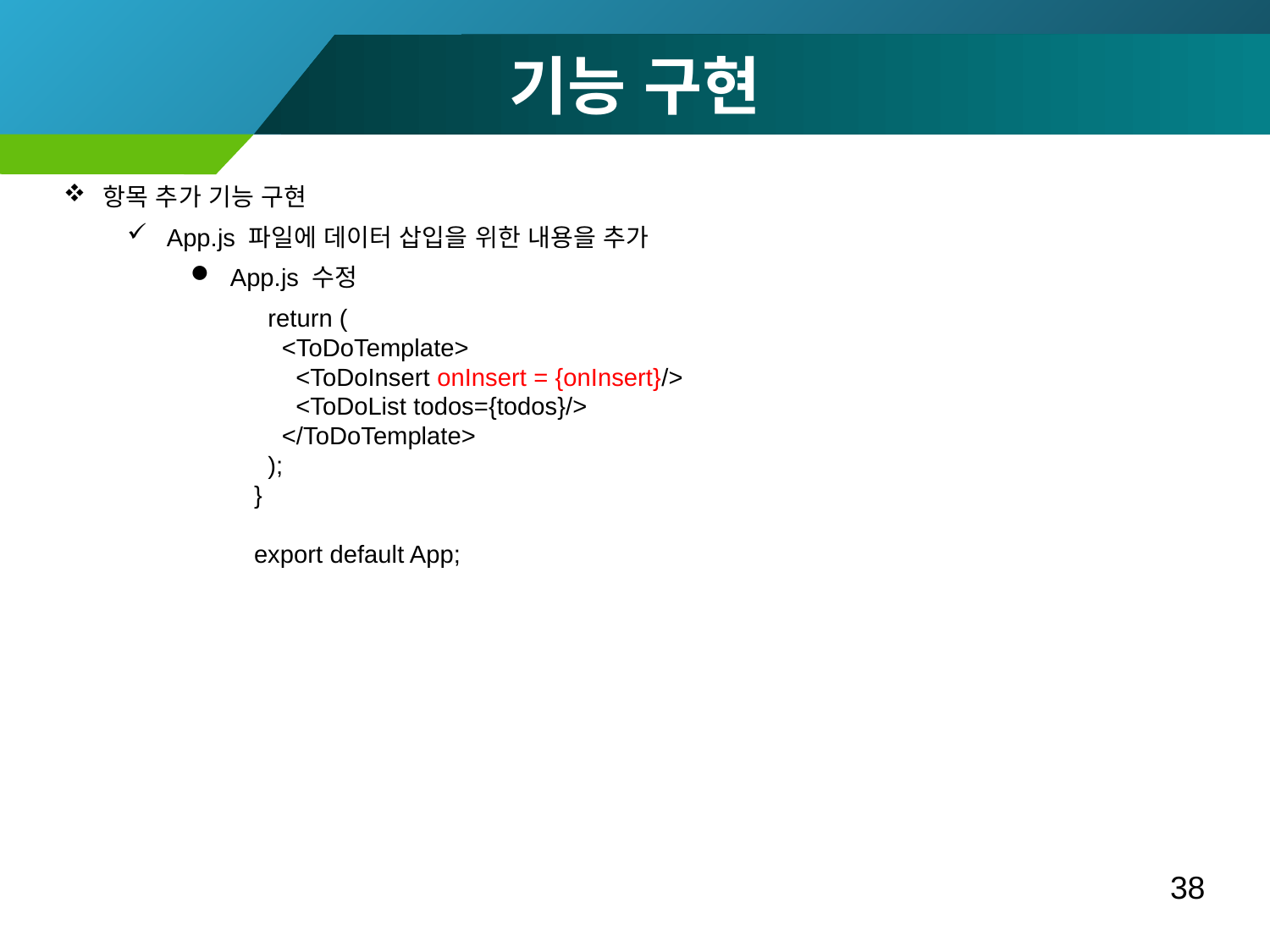

기능 구현
항목 추가 기능 구현
App.js 파일에 데이터 삽입을 위한 내용을 추가
App.js 수정
  return (
    <ToDoTemplate>
      <ToDoInsert onInsert = {onInsert}/>
      <ToDoList todos={todos}/>
    </ToDoTemplate>
  );
}

export default App;

38